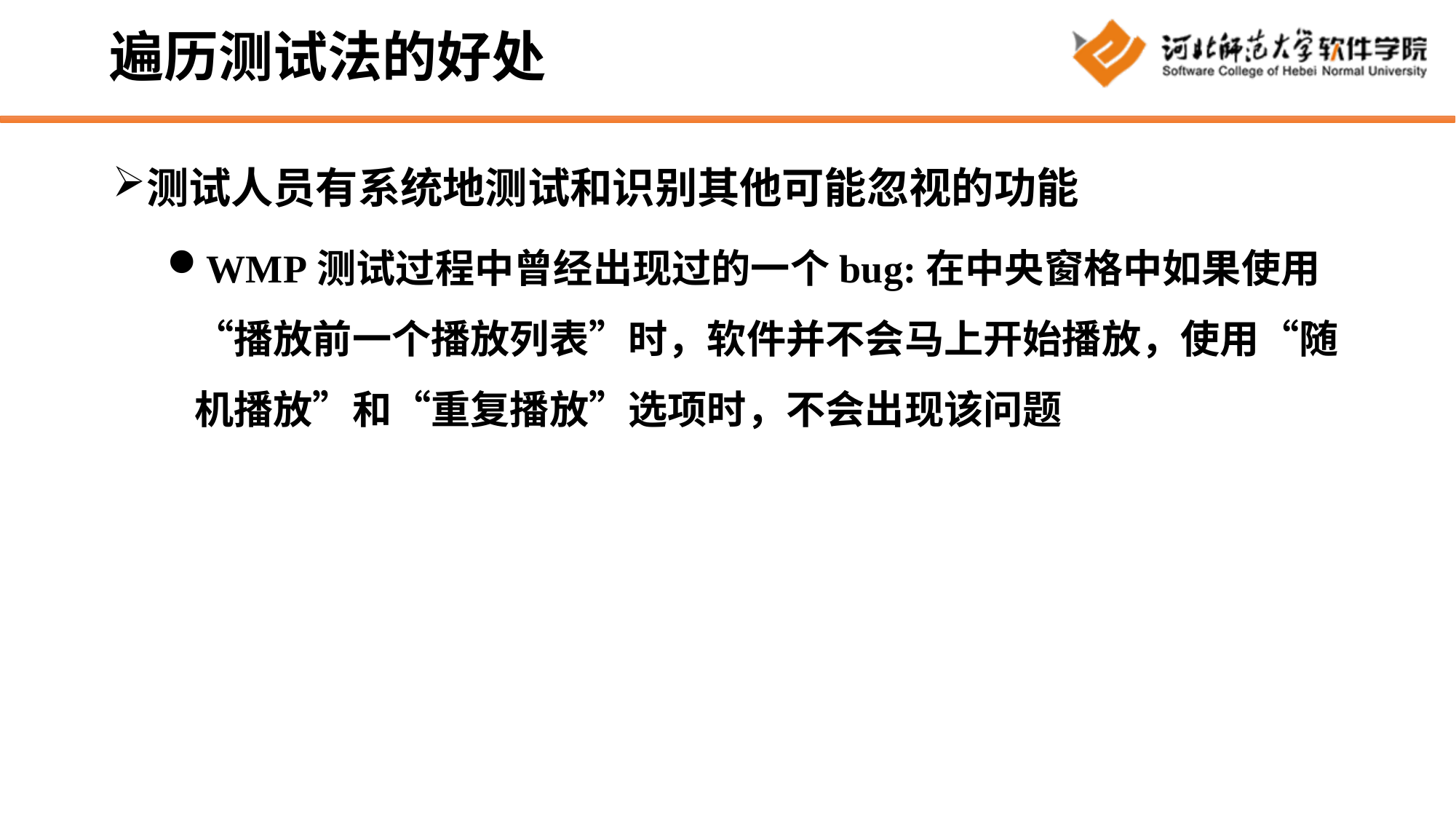

# 遍历测试法的好处
测试人员有系统地测试和识别其他可能忽视的功能
WMP测试过程中曾经出现过的一个bug:在中央窗格中如果使用“播放前一个播放列表”时，软件并不会马上开始播放，使用“随机播放”和“重复播放”选项时，不会出现该问题